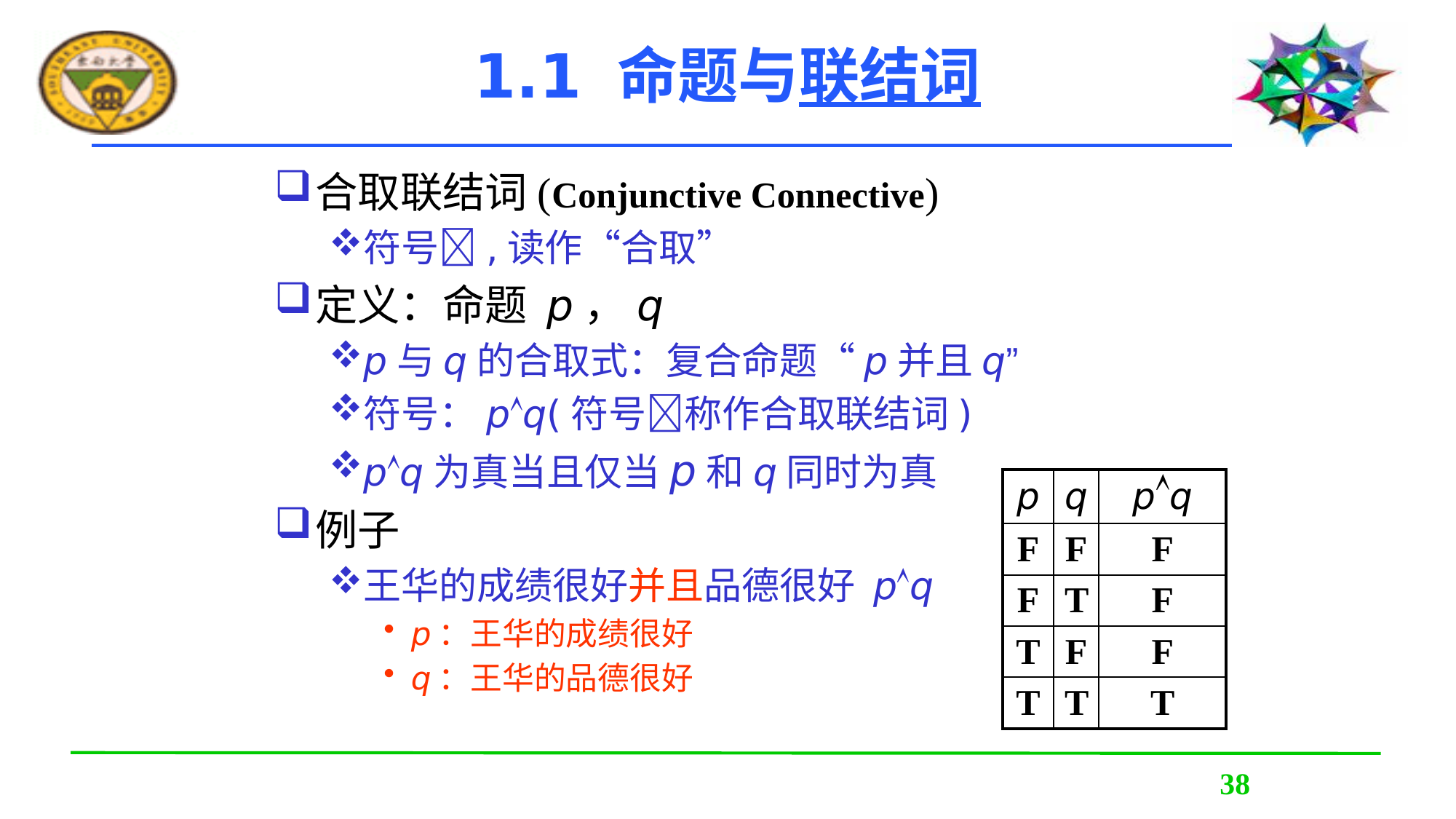

# 1.1 命题与联结词
合取联结词(Conjunctive Connective)
符号∧,读作“合取”
定义：命题 p，q
p与q的合取式：复合命题“p并且q”
符号：p∧q(符号∧称作合取联结词)
p∧q为真当且仅当p和q同时为真
例子
王华的成绩很好并且品德很好 p∧q
p：王华的成绩很好
q：王华的品德很好
| p | q | p∧q |
| --- | --- | --- |
| F | F | F |
| F | T | F |
| T | F | F |
| T | T | T |